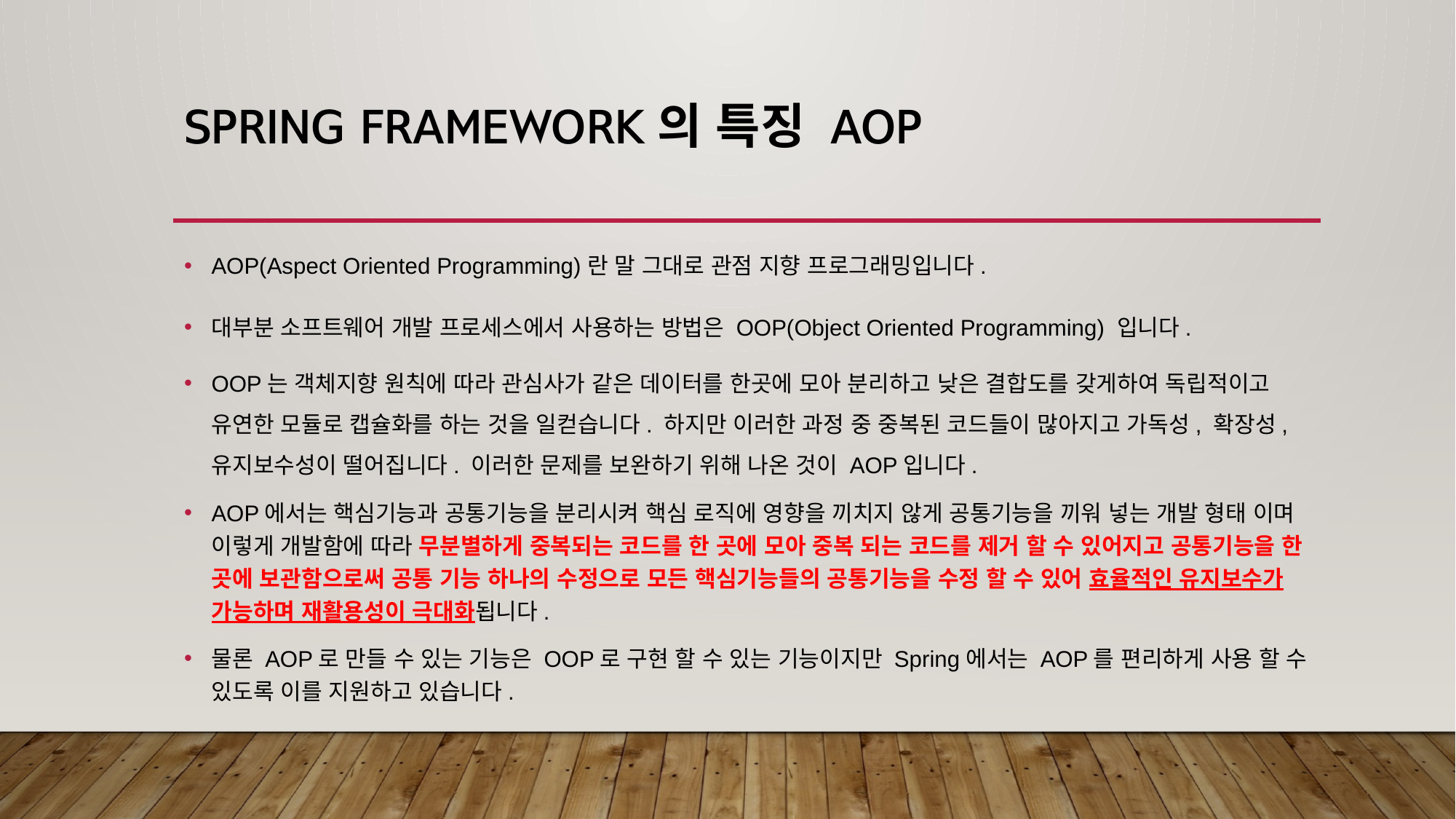

# Spring Framework의 특징 AOP
AOP(Aspect Oriented Programming)란 말 그대로 관점 지향 프로그래밍입니다.
대부분 소프트웨어 개발 프로세스에서 사용하는 방법은 OOP(Object Oriented Programming) 입니다.
OOP는 객체지향 원칙에 따라 관심사가 같은 데이터를 한곳에 모아 분리하고 낮은 결합도를 갖게하여 독립적이고 유연한 모듈로 캡슐화를 하는 것을 일컫습니다. 하지만 이러한 과정 중 중복된 코드들이 많아지고 가독성, 확장성, 유지보수성이 떨어집니다. 이러한 문제를 보완하기 위해 나온 것이 AOP입니다.
AOP에서는 핵심기능과 공통기능을 분리시켜 핵심 로직에 영향을 끼치지 않게 공통기능을 끼워 넣는 개발 형태 이며 이렇게 개발함에 따라 무분별하게 중복되는 코드를 한 곳에 모아 중복 되는 코드를 제거 할 수 있어지고 공통기능을 한 곳에 보관함으로써 공통 기능 하나의 수정으로 모든 핵심기능들의 공통기능을 수정 할 수 있어 효율적인 유지보수가 가능하며 재활용성이 극대화됩니다.
물론 AOP로 만들 수 있는 기능은 OOP로 구현 할 수 있는 기능이지만 Spring에서는 AOP를 편리하게 사용 할 수 있도록 이를 지원하고 있습니다.